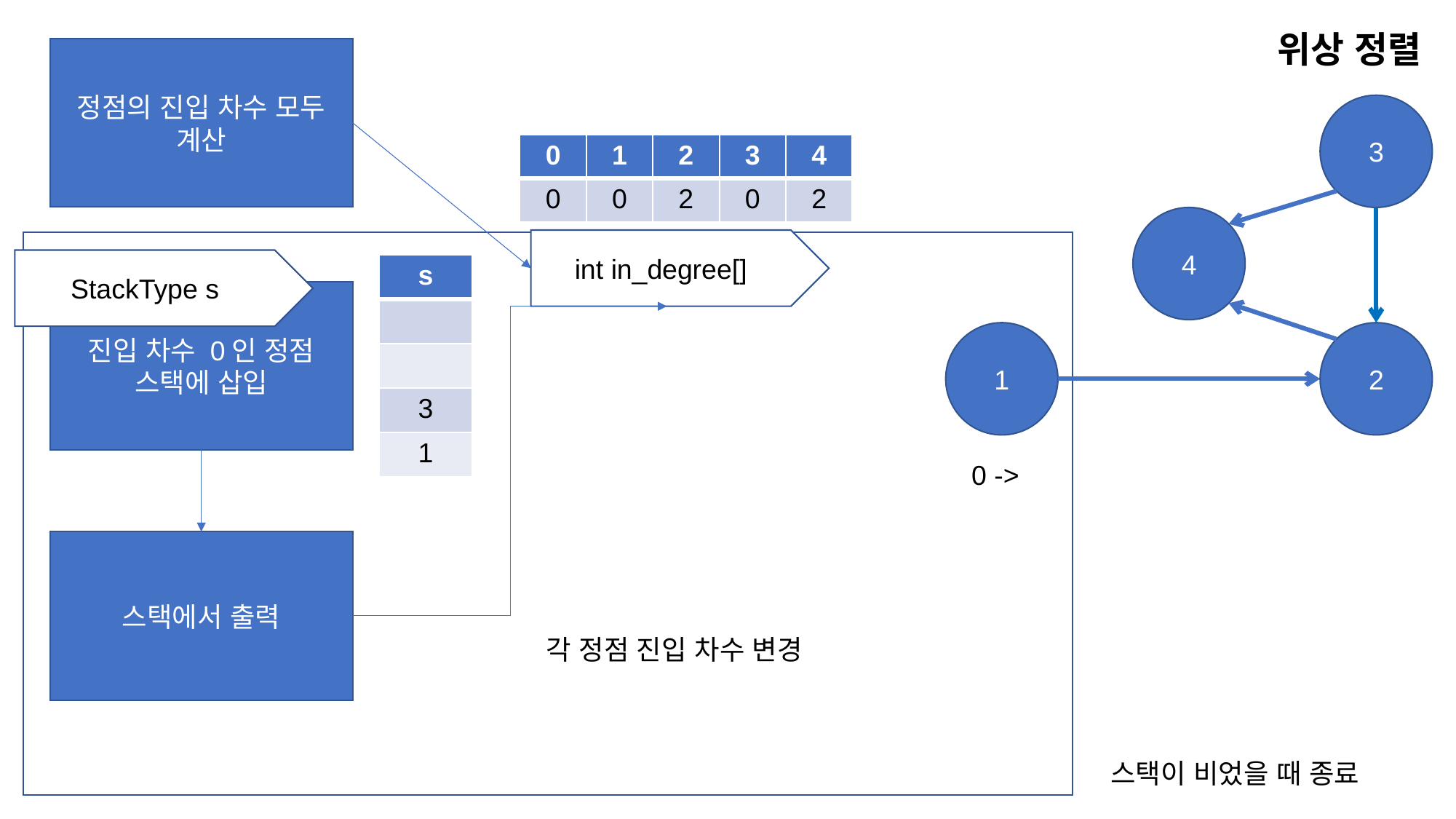

위상 정렬
정점의 진입 차수 모두 계산
3
4
1
2
| 0 | 1 | 2 | 3 | 4 |
| --- | --- | --- | --- | --- |
| 0 | 0 | 2 | 0 | 2 |
int in_degree[]

StackType s
| s |
| --- |
|  |
|  |
| 3 |
| 1 |
진입 차수 0인 정점
스택에 삽입
0 ->
스택에서 출력
각 정점 진입 차수 변경
스택이 비었을 때 종료